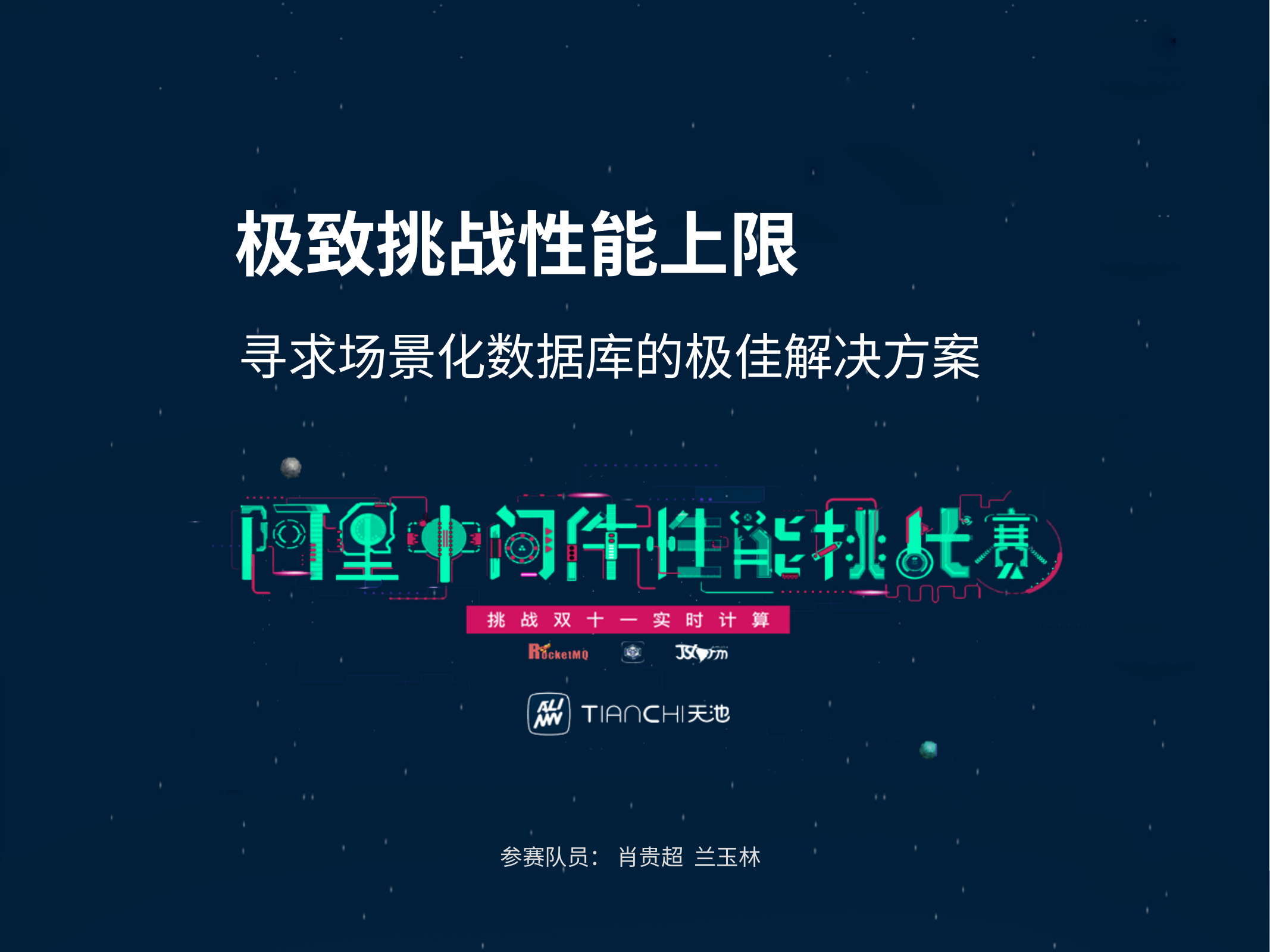

极致挑战性能上限
寻求场景化数据库的极佳解决方案
参赛队员： 肖贵超  兰玉林